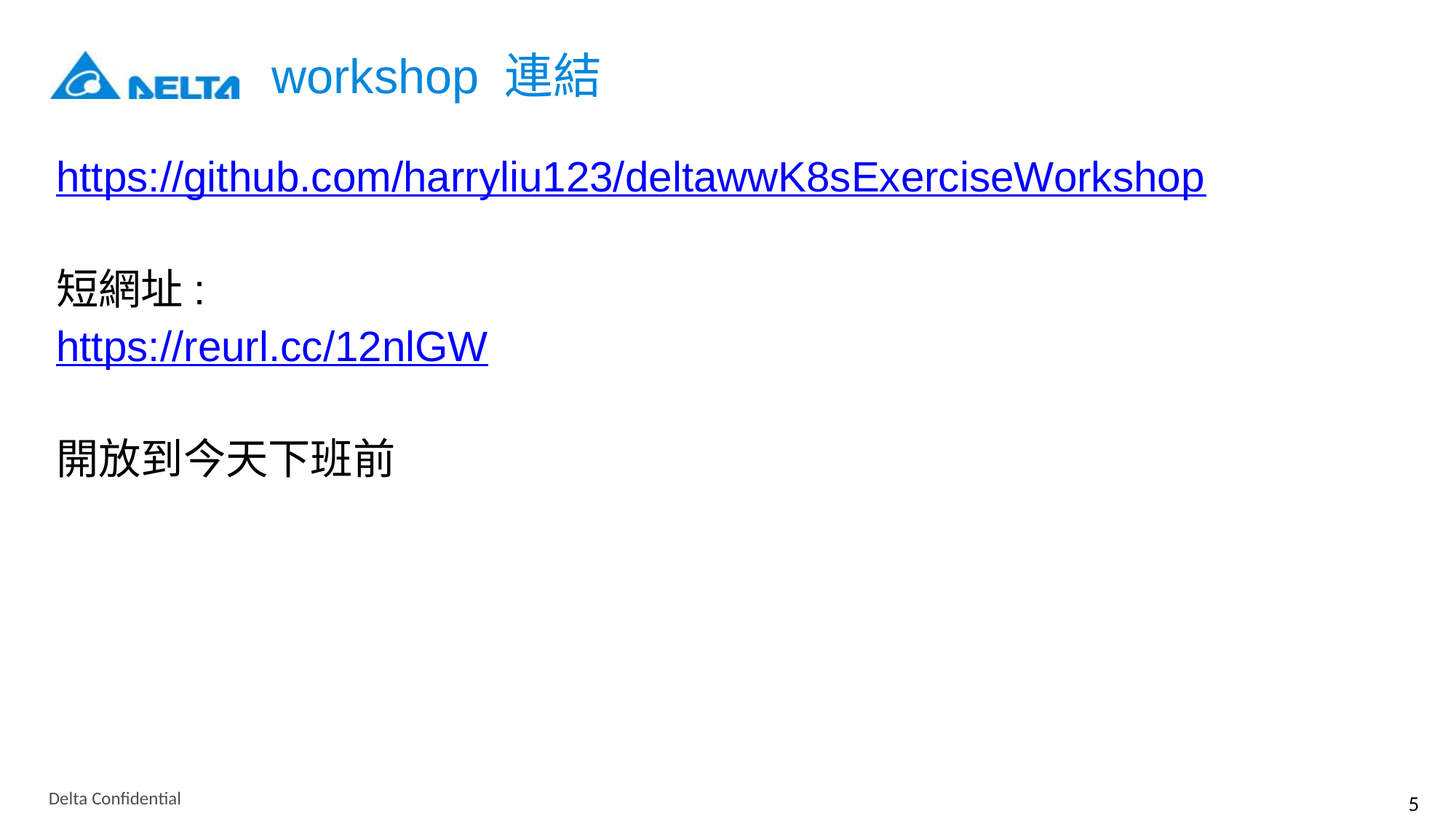

# workshop 連結

https://github.com/harryliu123/deltawwK8sExerciseWorkshop

短網址:
https://reurl.cc/12nlGW

開放到今天下班前